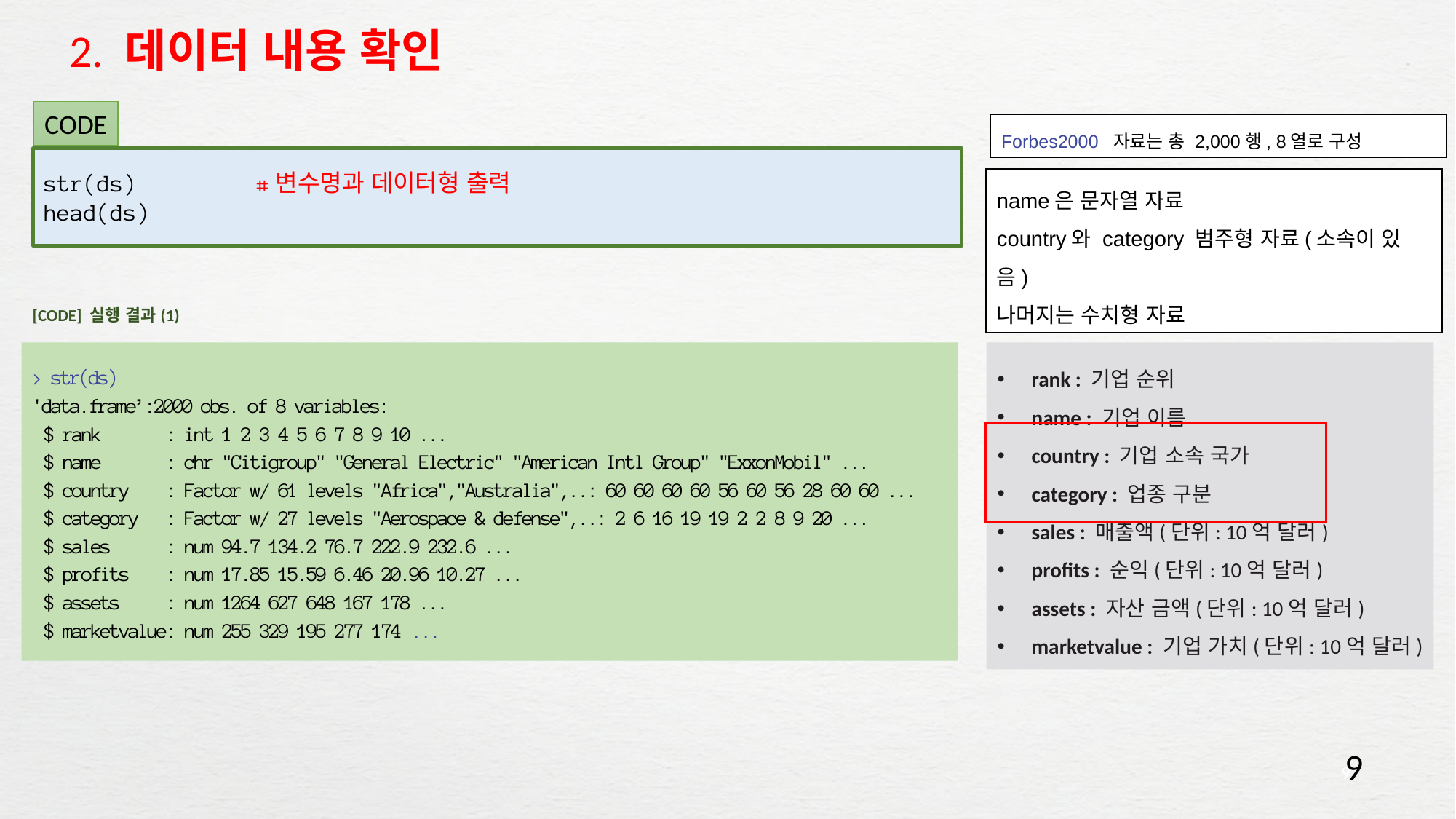

# 2. 데이터 내용 확인
CODE
Forbes2000  자료는 총 2,000행, 8열로 구성
str(ds)         #변수명과 데이터형 출력
head(ds)

name은 문자열 자료
country와 category 범주형 자료(소속이 있음)
나머지는 수치형 자료
[CODE] 실행 결과(1)

> str(ds)
'data.frame’:2000 obs. of 8 variables:
 $ rank       : int 1 2 3 4 5 6 7 8 9 10 ...
 $ name       : chr "Citigroup" "General Electric" "American Intl Group" "ExxonMobil" ...
 $ country    : Factor w/ 61 levels "Africa","Australia",..: 60 60 60 60 56 60 56 28 60 60 ...
 $ category   : Factor w/ 27 levels "Aerospace & defense",..: 2 6 16 19 19 2 2 8 9 20 ...
 $ sales      : num 94.7 134.2 76.7 222.9 232.6 ...
 $ profits    : num 17.85 15.59 6.46 20.96 10.27 ...
 $ assets     : num 1264 627 648 167 178 ...
 $ marketvalue: num 255 329 195 277 174 ...
rank : 기업 순위
name : 기업 이름
country : 기업 소속 국가
category : 업종 구분
sales : 매출액(단위: 10억 달러)
profits : 순익(단위: 10억 달러)
assets : 자산 금액(단위: 10억 달러)
marketvalue : 기업 가치(단위: 10억 달러)

9
9